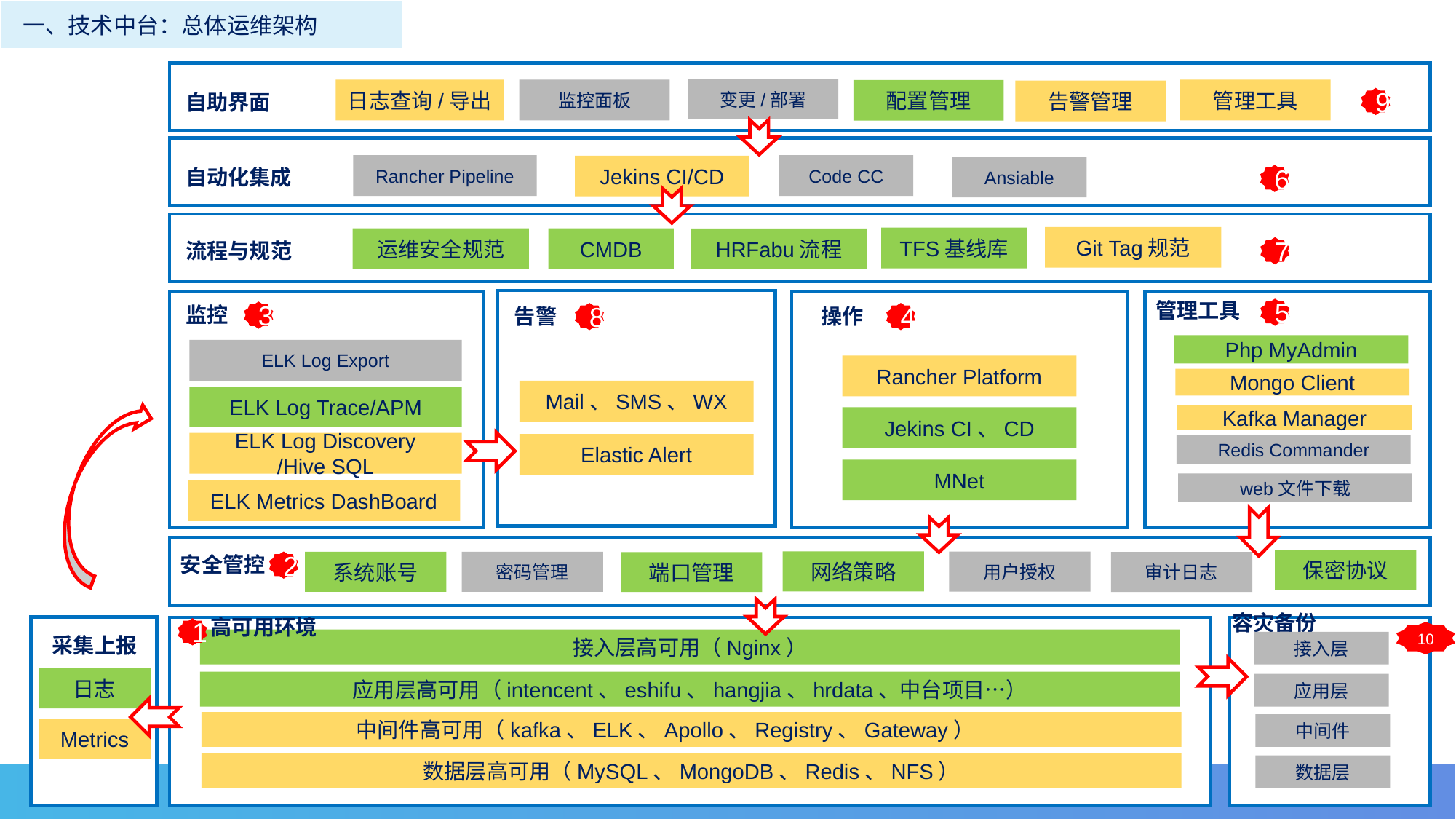

一、技术中台：总体运维架构

变更/部署
日志查询/导出
监控面板
管理工具
配置管理
告警管理
自助界面
9

Rancher Pipeline
Code CC
Jekins CI/CD
Ansiable
自动化集成
6

Git Tag规范
TFS基线库
运维安全规范
CMDB
HRFabu流程
流程与规范
7

管理工具
监控
告警
操作
5
3
8
4
Php MyAdmin
ELK Log Export
Rancher Platform
Mongo Client
Mail、SMS、WX
ELK Log Trace/APM
Kafka Manager
Jekins CI、CD

ELK Log Discovery
/Hive SQL
Elastic Alert
Redis Commander
MNet

web文件下载
ELK Metrics DashBoard

安全管控
保密协议
网络策略
2
用户授权
系统账号
密码管理
审计日志
端口管理

容灾备份
高可用环境

1
10
采集上报
接入层高可用（Nginx）
接入层

日志
应用层高可用（intencent、eshifu、hangjia、hrdata、中台项目…）
应用层

中间件高可用（kafka、ELK、Apollo、Registry、Gateway）
中间件
Metrics
数据层高可用（MySQL、MongoDB、Redis、NFS）
数据层